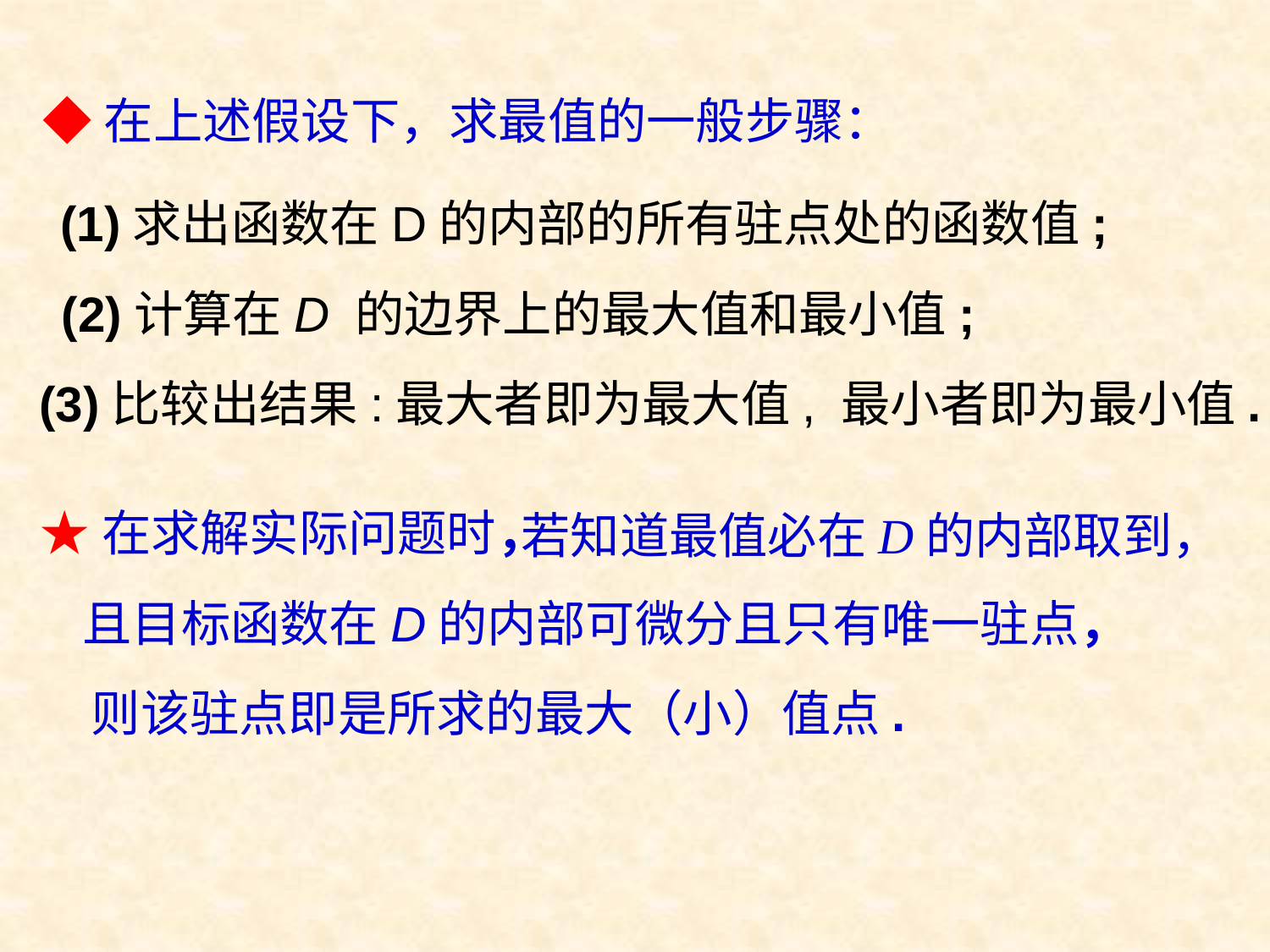

◆在上述假设下，求最值的一般步骤：
(1)求出函数在D的内部的所有驻点处的函数值;
(2)计算在D 的边界上的最大值和最小值;
(3)比较出结果:最大者即为最大值, 最小者即为最小值.
★在求解实际问题时，
若知道最值必在D的内部取到，
且目标函数在D的内部可微分且只有唯一驻点，
则该驻点即是所求的最大（小）值点.